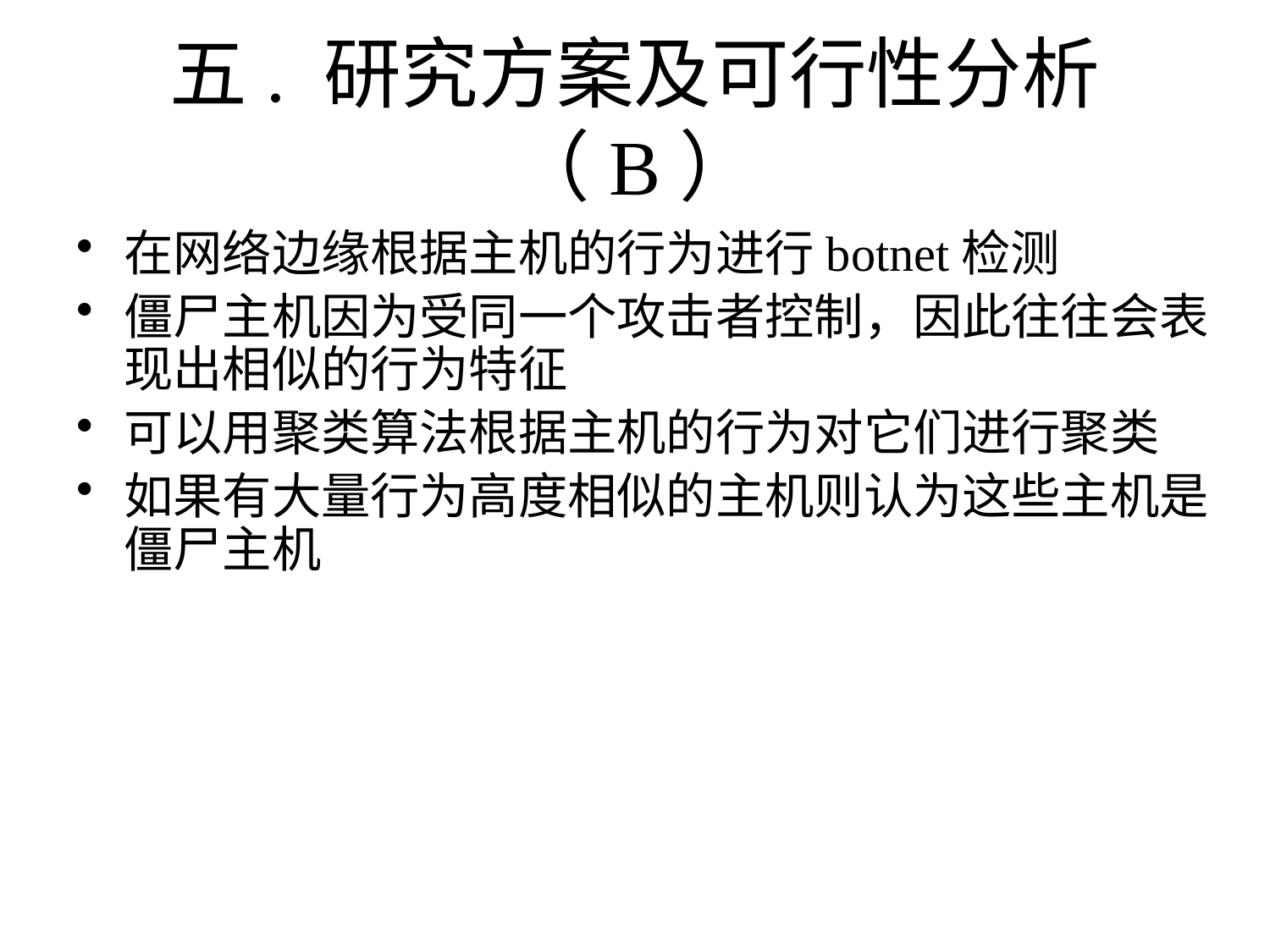

# 五. 研究方案及可行性分析（B）
在网络边缘根据主机的行为进行botnet检测
僵尸主机因为受同一个攻击者控制，因此往往会表现出相似的行为特征
可以用聚类算法根据主机的行为对它们进行聚类
如果有大量行为高度相似的主机则认为这些主机是僵尸主机